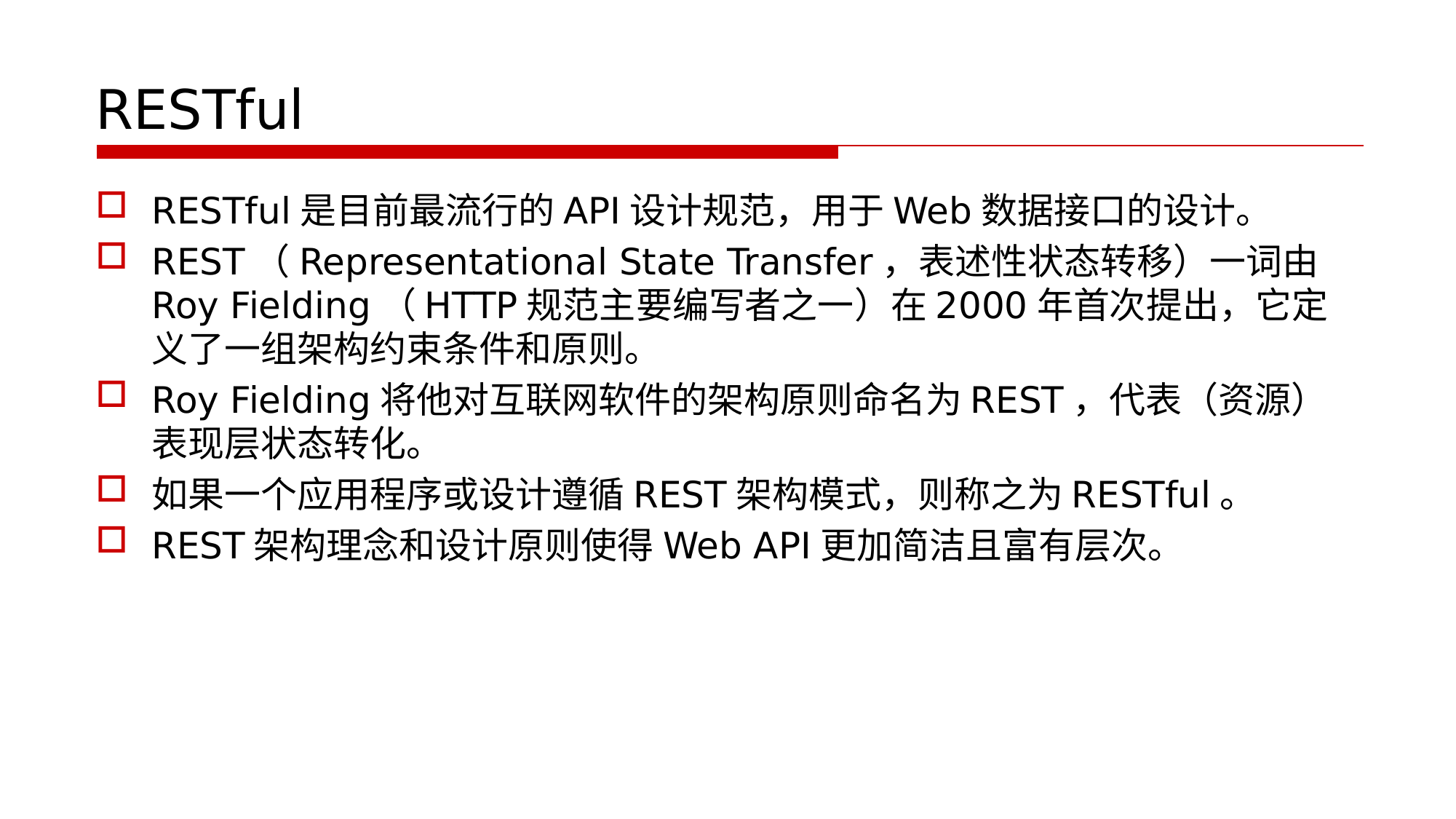

# RESTful
RESTful是目前最流行的API设计规范，用于Web数据接口的设计。
REST（Representational State Transfer，表述性状态转移）一词由Roy Fielding（HTTP规范主要编写者之一）在2000年首次提出，它定义了一组架构约束条件和原则。
Roy Fielding将他对互联网软件的架构原则命名为REST，代表（资源）表现层状态转化。
如果一个应用程序或设计遵循REST架构模式，则称之为RESTful。
REST架构理念和设计原则使得Web API更加简洁且富有层次。